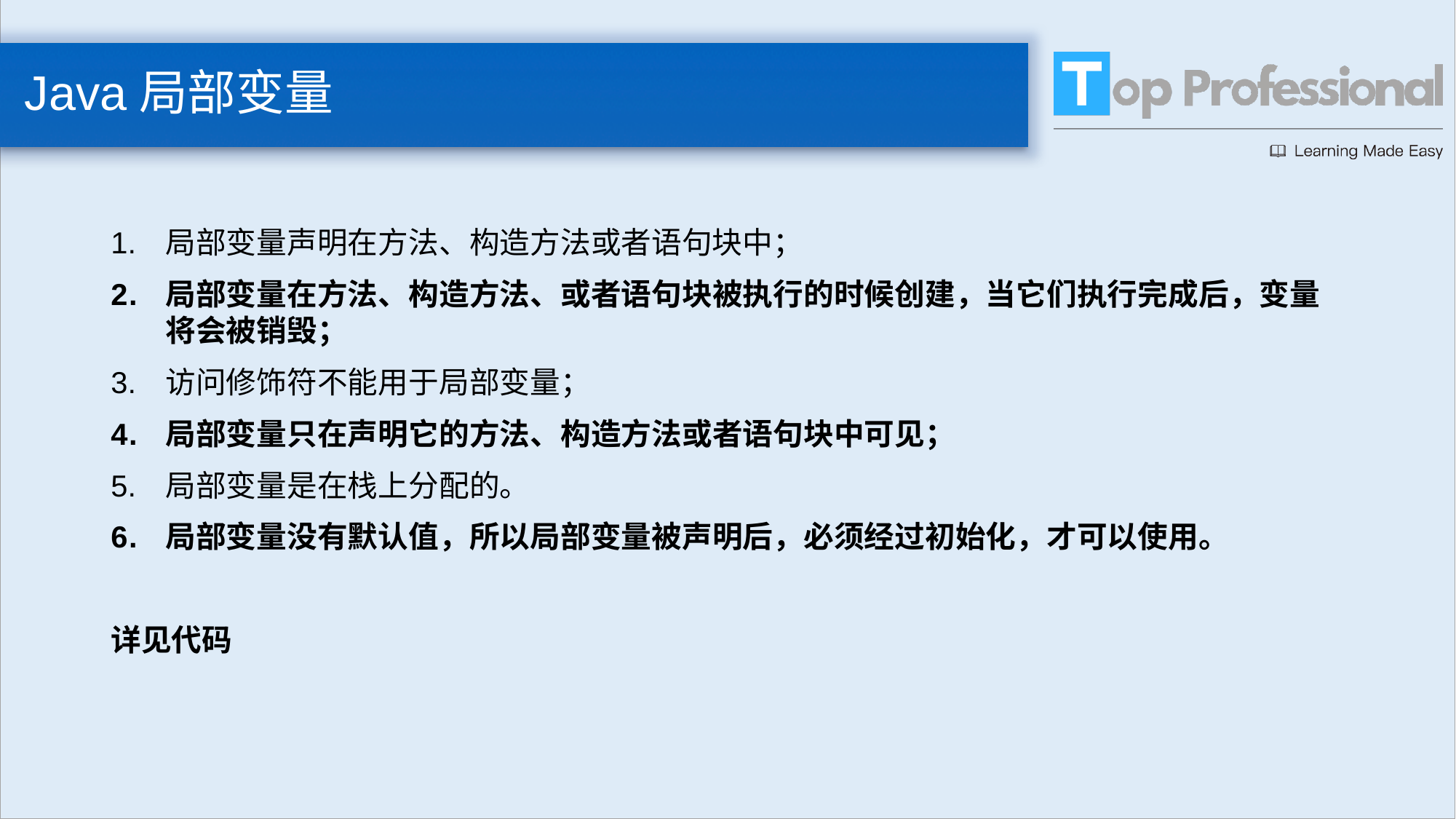

# Java局部变量
局部变量声明在方法、构造方法或者语句块中；
局部变量在方法、构造方法、或者语句块被执行的时候创建，当它们执行完成后，变量将会被销毁；
访问修饰符不能用于局部变量；
局部变量只在声明它的方法、构造方法或者语句块中可见；
局部变量是在栈上分配的。
局部变量没有默认值，所以局部变量被声明后，必须经过初始化，才可以使用。

详见代码